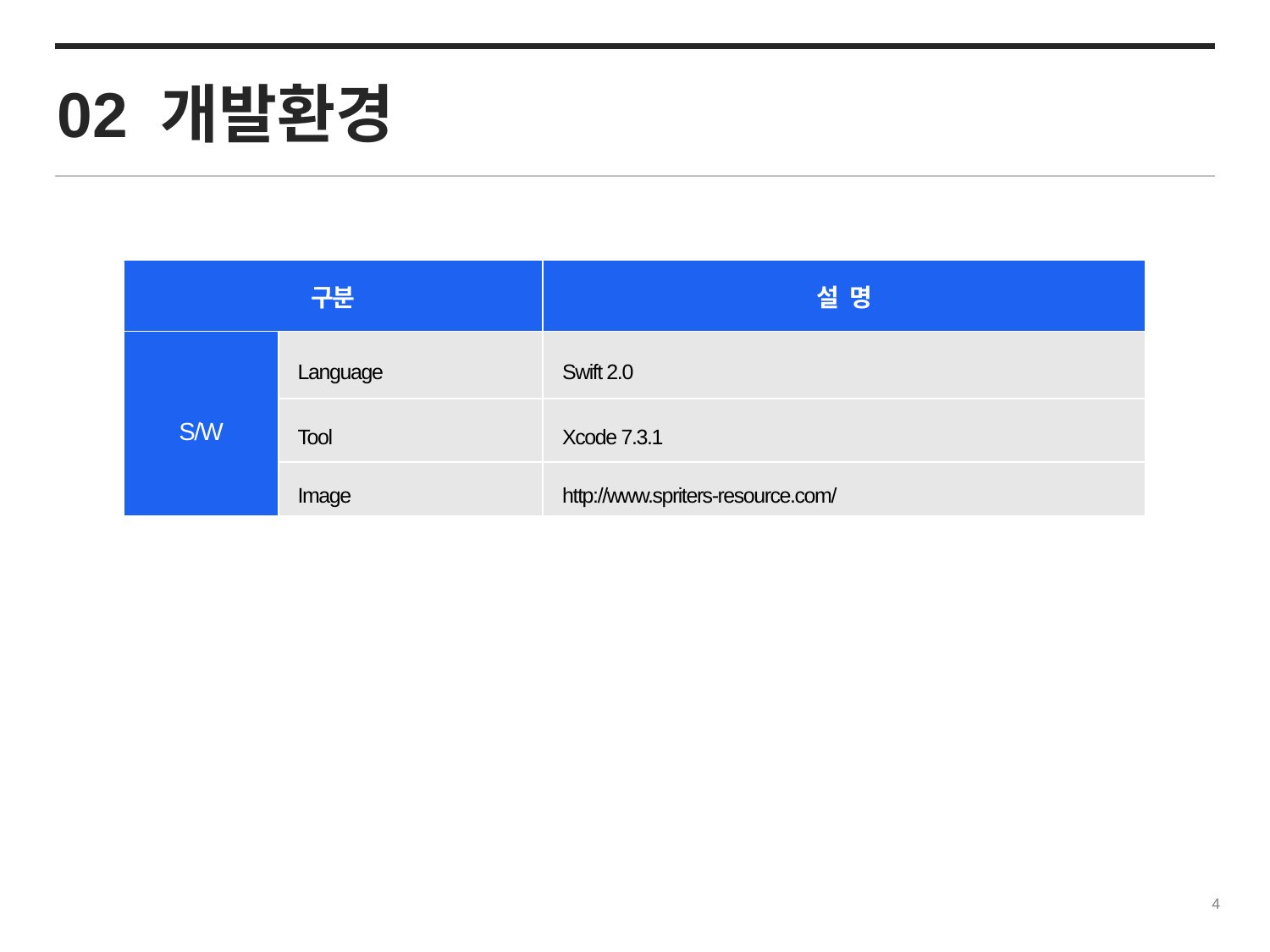

02 개발환경
| 구분 |  | 설 명 |
| --- | --- | --- |
| S/W | Language | Swift 2.0 |
|  | Tool | Xcode 7.3.1 |
|  | Image | http://www.spriters-resource.com/ |